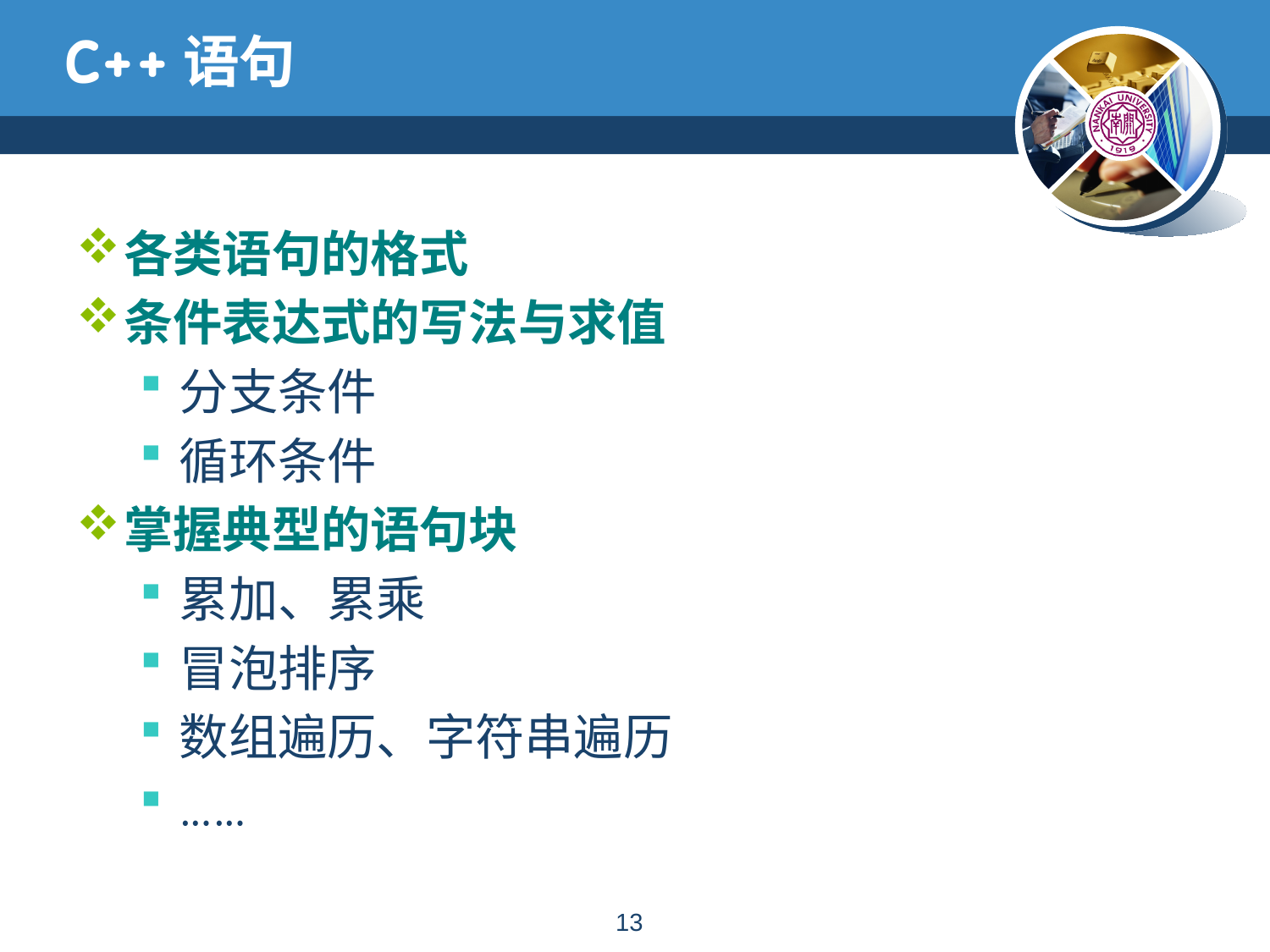

# C++语句
各类语句的格式
条件表达式的写法与求值
分支条件
循环条件
掌握典型的语句块
累加、累乘
冒泡排序
数组遍历、字符串遍历
……
13